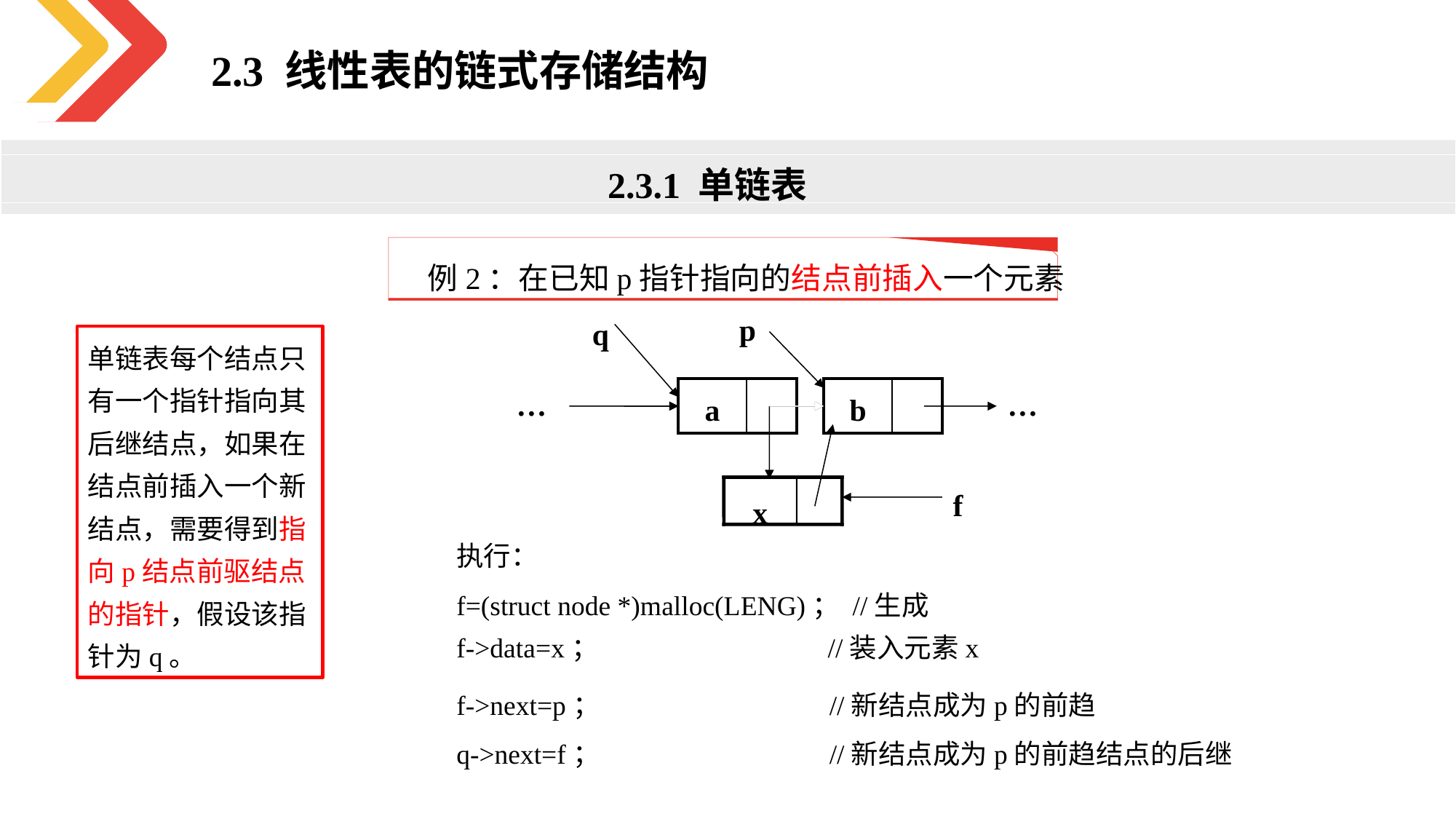

2.3 线性表的链式存储结构

2.3.1 单链表
 例2：在已知p指针指向的结点前插入一个元素

p
q

单链表每个结点只有一个指针指向其后继结点，如果在结点前插入一个新结点，需要得到指向p结点前驱结点的指针，假设该指针为q。

…
…
| a |  |
| --- | --- |
| b |  |
| --- | --- |

f
x

执行：
f=(struct node *)malloc(LENG)； //生成
f->data=x；                                    //装入元素x
f->next=p；                                    //新结点成为p的前趋
q->next=f；                                    //新结点成为p的前趋结点的后继